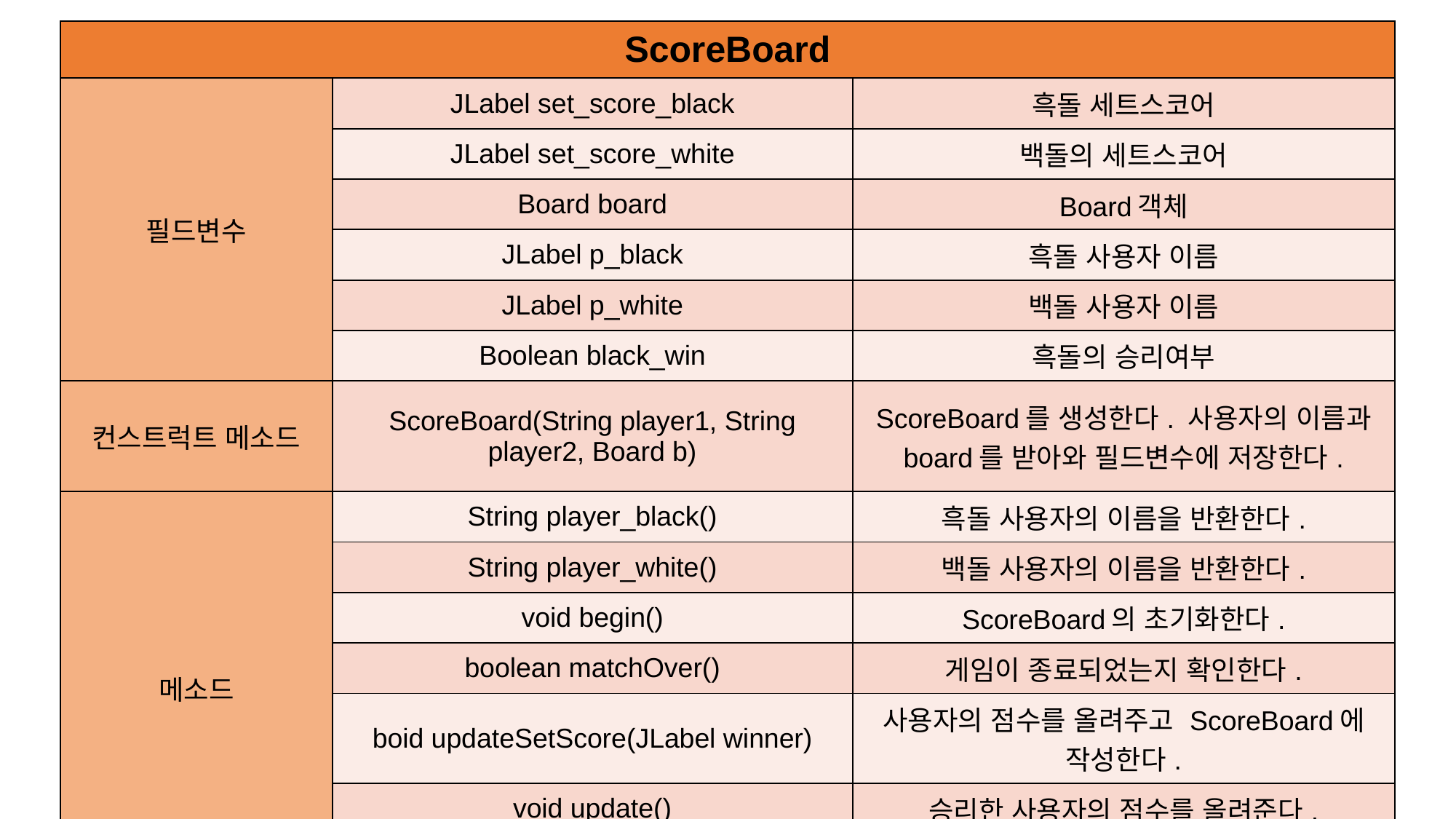

| ScoreBoard |  |  |
| --- | --- | --- |
| 필드변수 | JLabel set\_score\_black | 흑돌 세트스코어 |
|  | JLabel set\_score\_white | 백돌의 세트스코어 |
|  | Board board | Board객체 |
|  | JLabel p\_black | 흑돌 사용자 이름 |
|  | JLabel p\_white | 백돌 사용자 이름 |
|  | Boolean black\_win | 흑돌의 승리여부 |
| 컨스트럭트 메소드 | ScoreBoard(String player1, String player2, Board b) | ScoreBoard를 생성한다. 사용자의 이름과 board를 받아와 필드변수에 저장한다. |
| 메소드 | String player\_black() | 흑돌 사용자의 이름을 반환한다. |
|  | String player\_white() | 백돌 사용자의 이름을 반환한다. |
|  | void begin() | ScoreBoard의 초기화한다. |
|  | boolean matchOver() | 게임이 종료되었는지 확인한다. |
|  | boid updateSetScore(JLabel winner) | 사용자의 점수를 올려주고 ScoreBoard에 작성한다. |
|  | void update() | 승리한 사용자의 점수를 올려준다. |
|  | void update(ImageIcon i) | 승리한 사용자의 점수를 올려준다. |